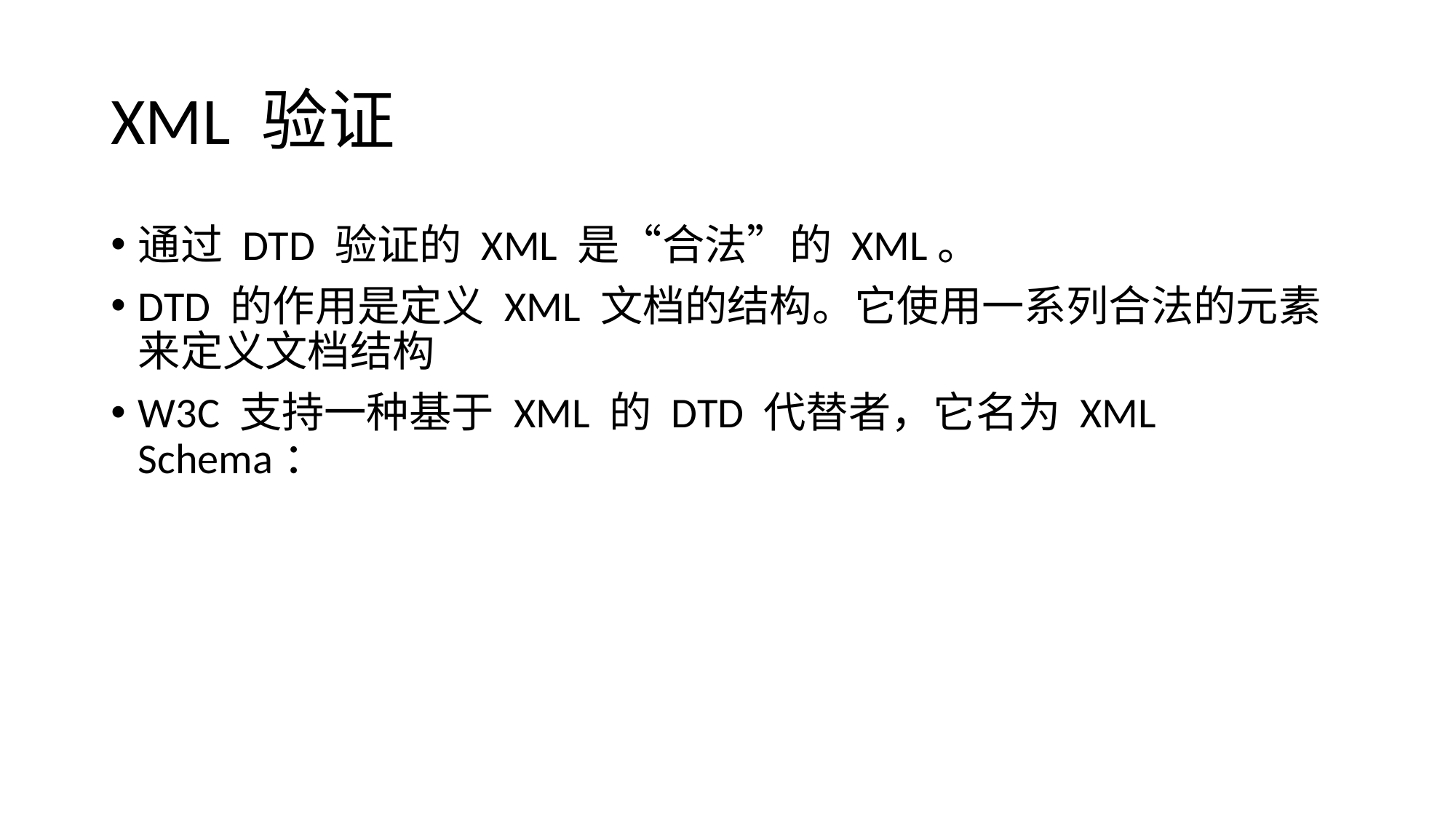

# XML 验证
通过 DTD 验证的 XML 是“合法”的 XML。
DTD 的作用是定义 XML 文档的结构。它使用一系列合法的元素来定义文档结构
W3C 支持一种基于 XML 的 DTD 代替者，它名为 XML Schema：